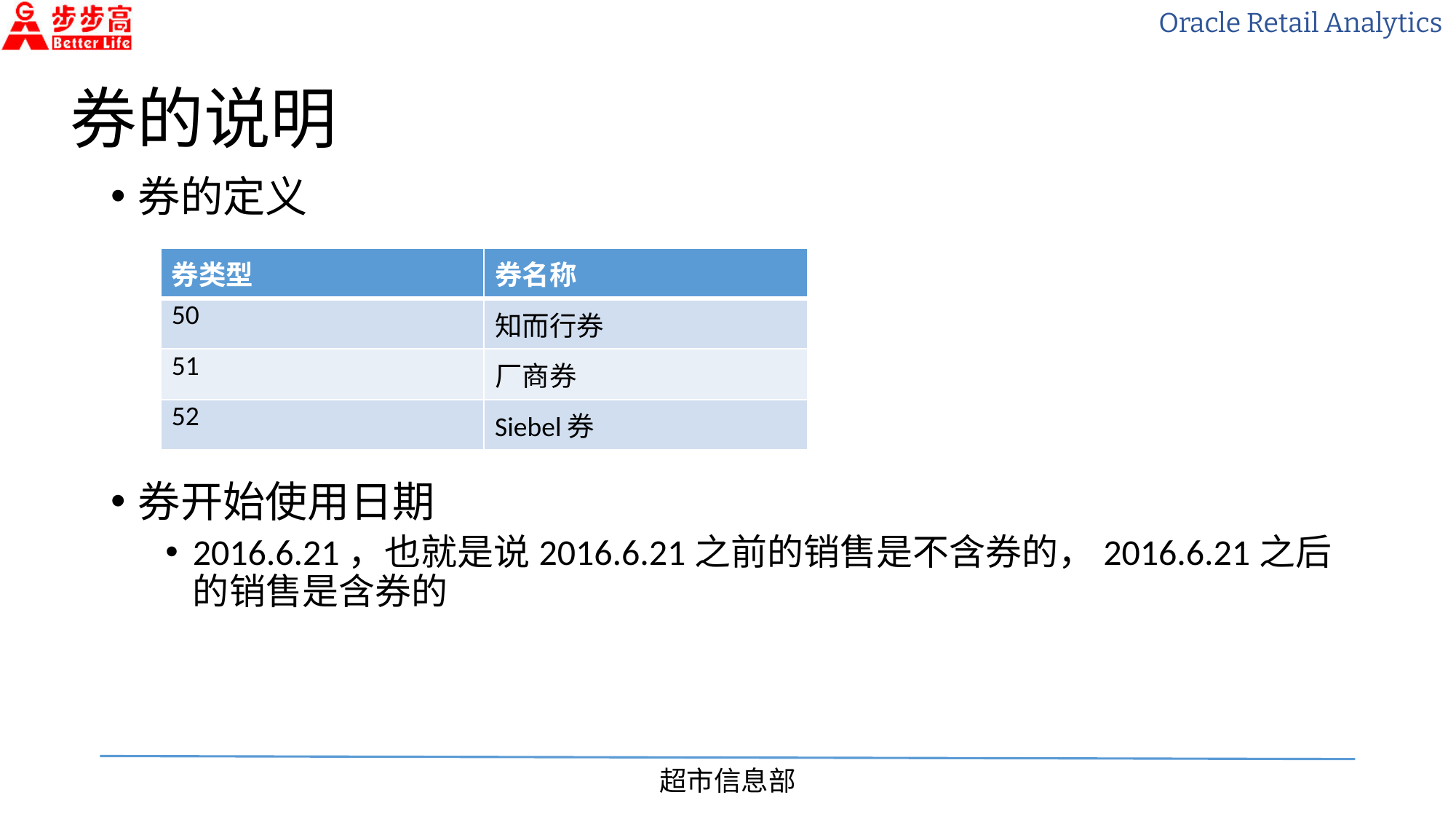

# 券的说明
券的定义

券开始使用日期
2016.6.21，也就是说2016.6.21之前的销售是不含券的，2016.6.21之后的销售是含券的
| 券类型 | 券名称 |
| --- | --- |
| 50 | 知而行券 |
| 51 | 厂商券 |
| 52 | Siebel券 |